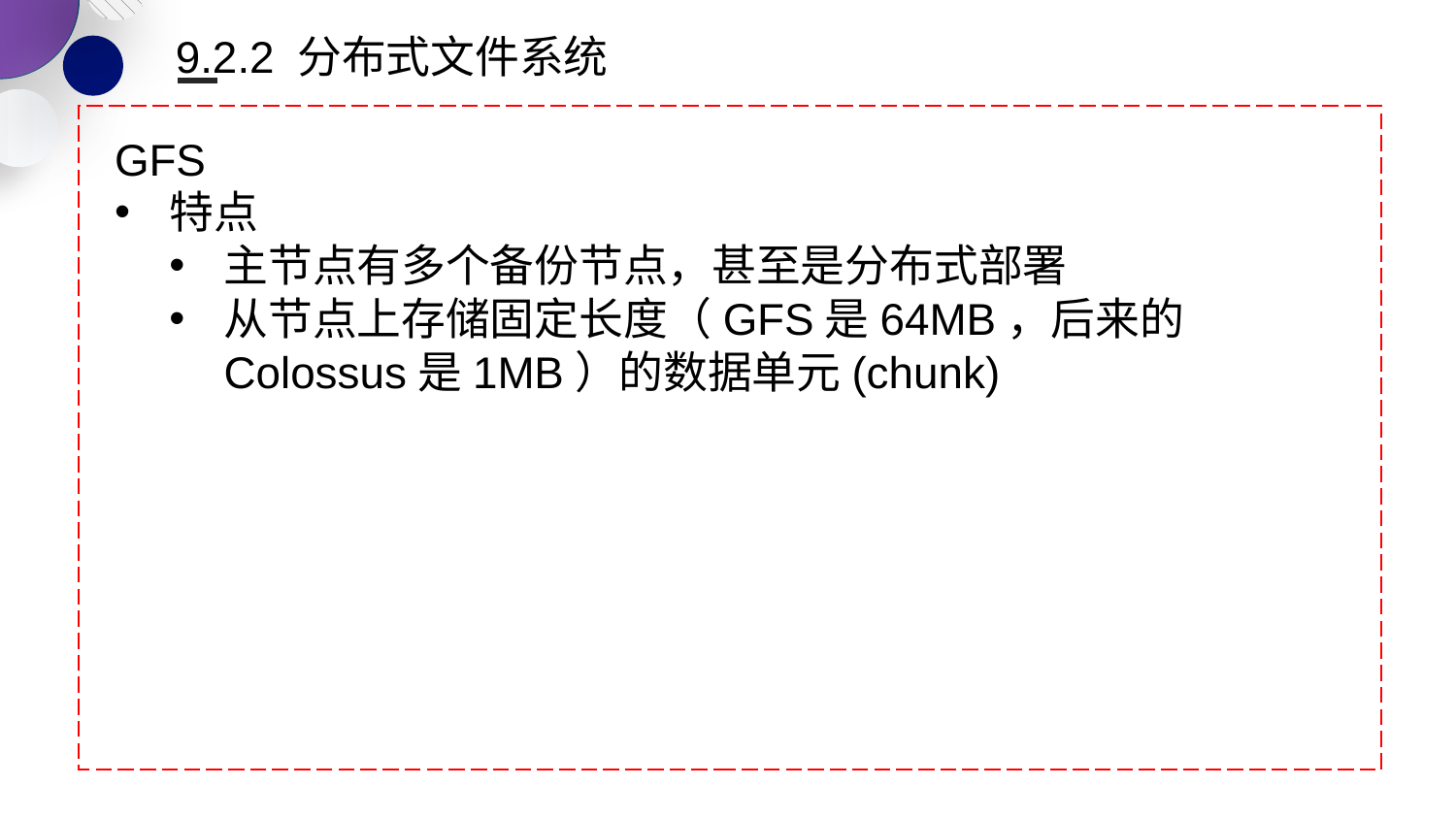

9.2.2 分布式文件系统

GFS
特点
主节点有多个备份节点，甚至是分布式部署
从节点上存储固定长度（GFS是64MB，后来的Colossus是1MB）的数据单元(chunk)